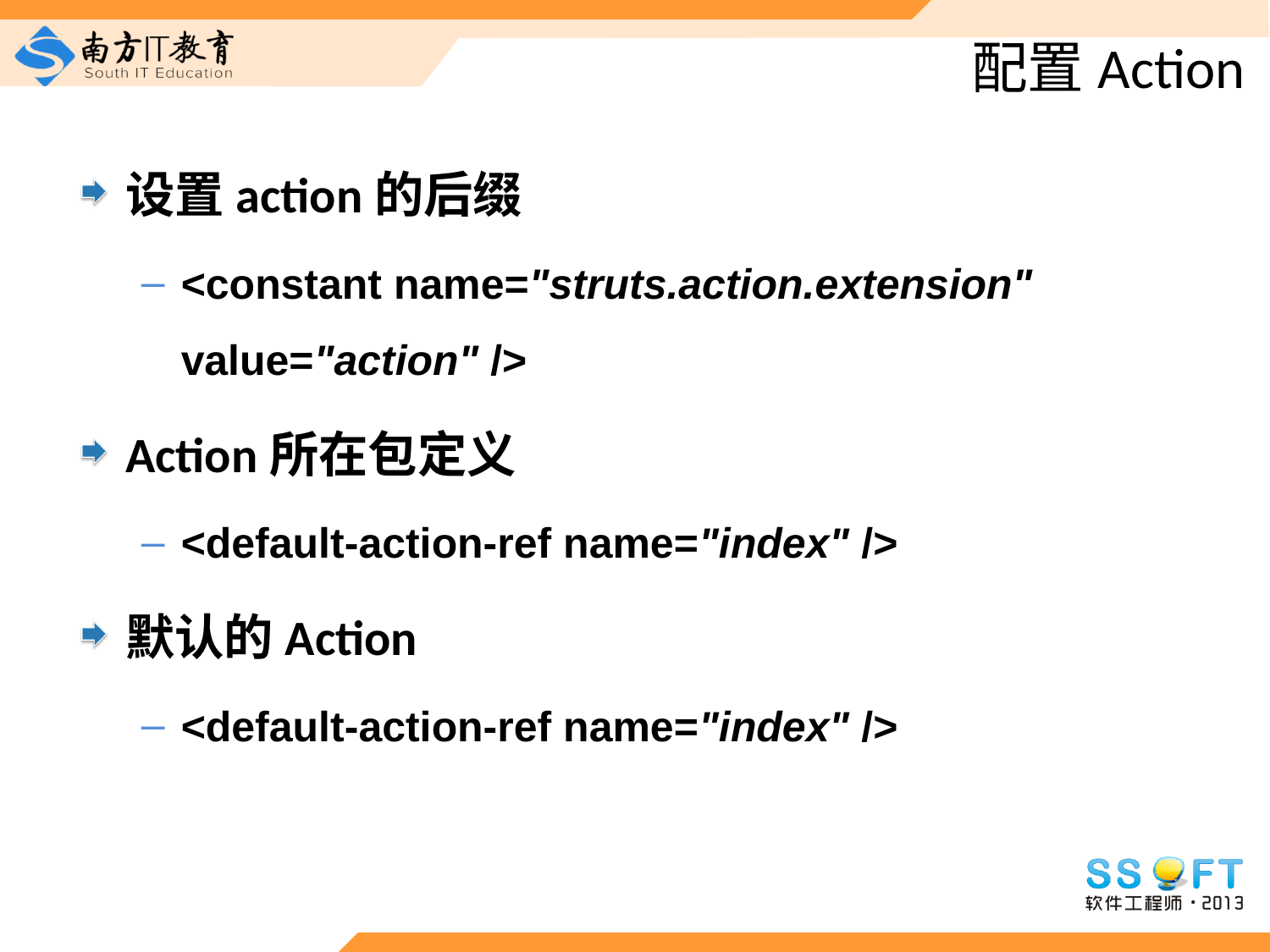

# 配置Action
设置action的后缀
<constant name="struts.action.extension" value="action" />
Action所在包定义
<default-action-ref name="index" />
默认的Action
<default-action-ref name="index" />